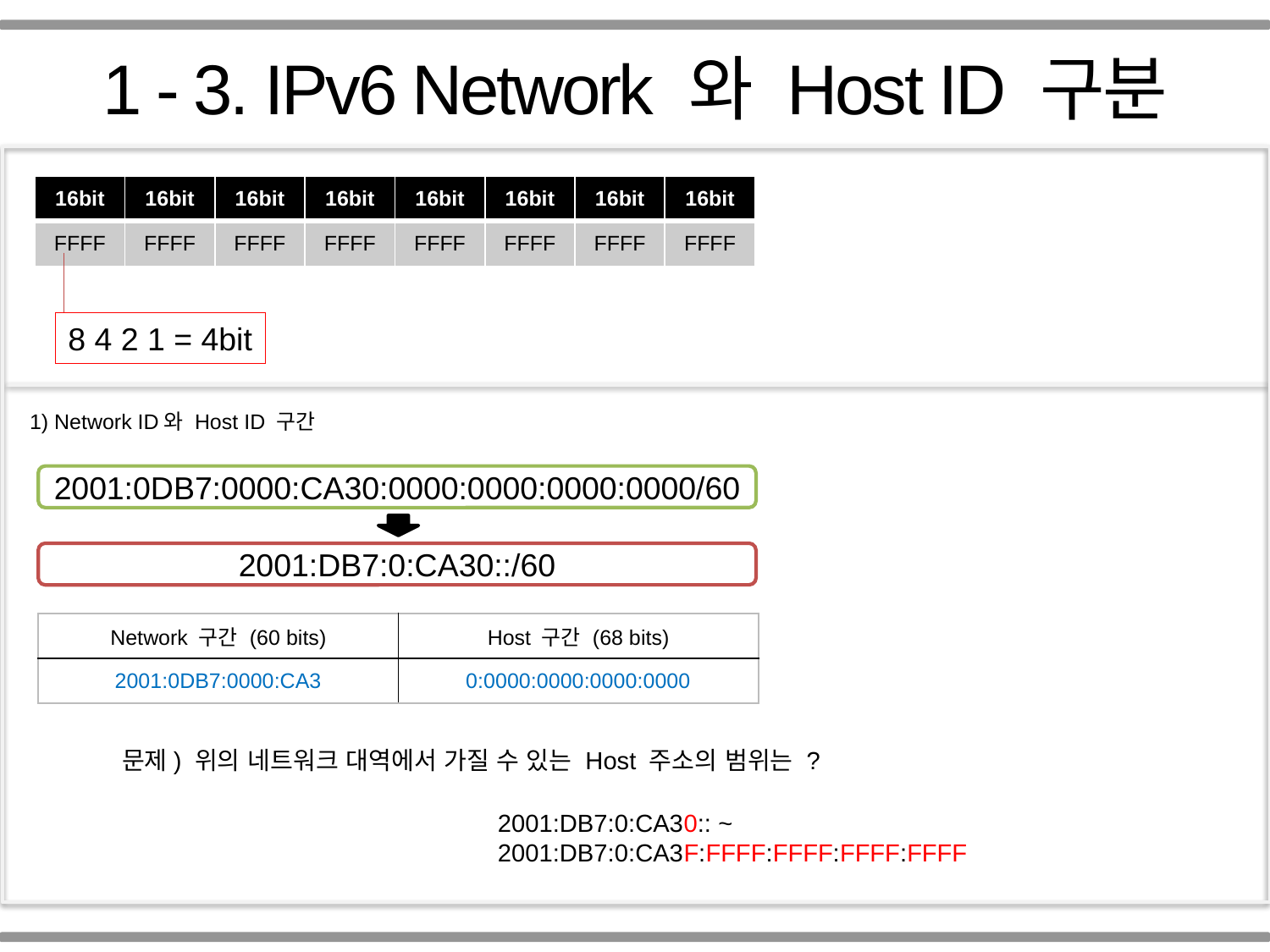

Part 01

1 - 3. IPv6 Network 와 Host ID 구분

| 16bit | 16bit | 16bit | 16bit | 16bit | 16bit | 16bit | 16bit |
| --- | --- | --- | --- | --- | --- | --- | --- |
| FFFF | FFFF | FFFF | FFFF | FFFF | FFFF | FFFF | FFFF |
8 4 2 1 = 4bit
1) Network ID와 Host ID 구간
2001:0DB7:0000:CA30:0000:0000:0000:0000/60

2001:DB7:0:CA30::/60
| Network 구간 (60 bits) | Host 구간 (68 bits) |
| --- | --- |
| 2001:0DB7:0000:CA3 | 0:0000:0000:0000:0000 |
문제) 위의 네트워크 대역에서 가질 수 있는 Host 주소의 범위는 ?
2001:DB7:0:CA30:: ~ 2001:DB7:0:CA3F:FFFF:FFFF:FFFF:FFFF